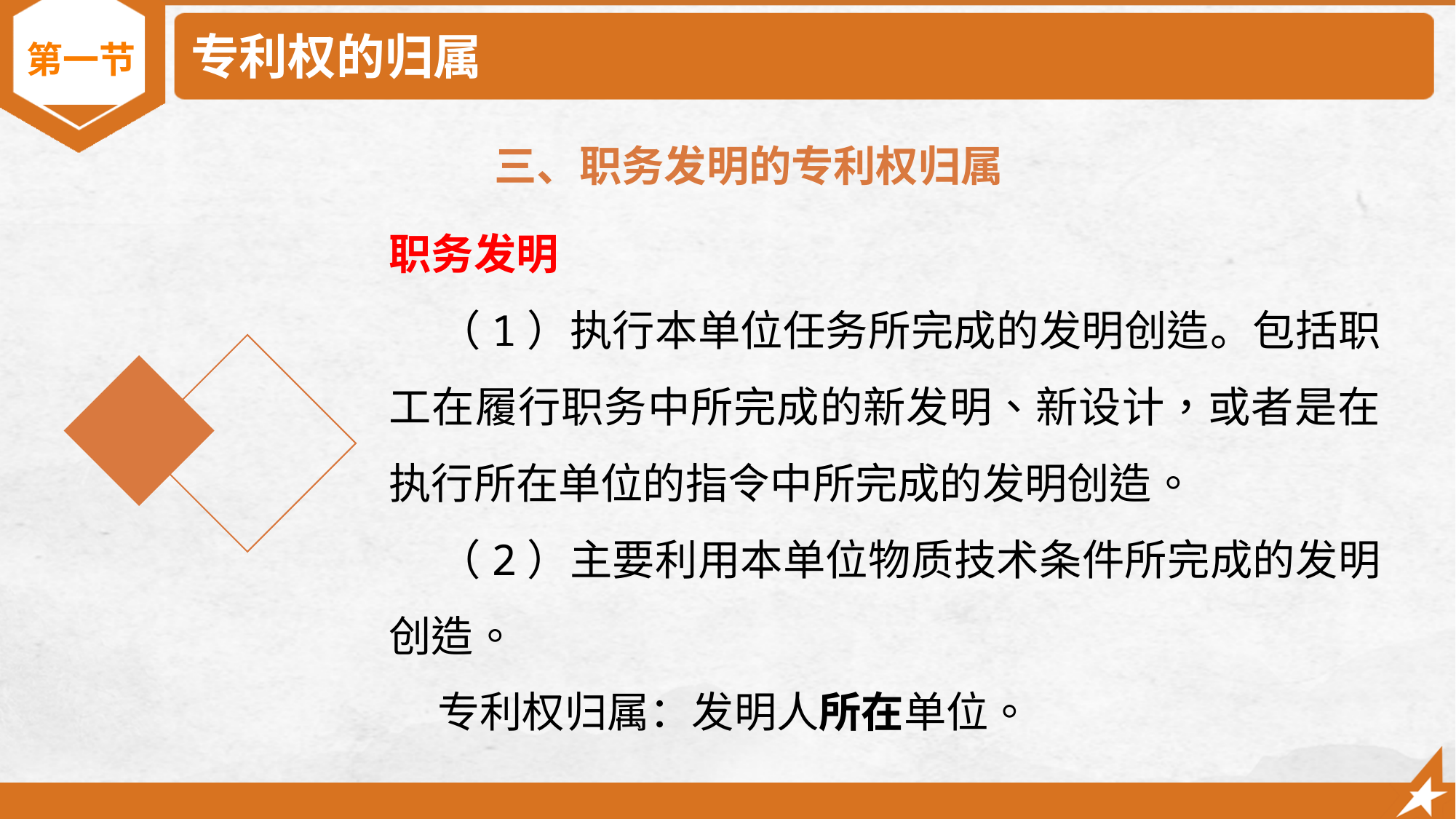

# 专利权的归属
第一节
三、职务发明的专利权归属
职务发明
    （1）执行本单位任务所完成的发明创造。包括职工在履行职务中所完成的新发明、新设计，或者是在执行所在单位的指令中所完成的发明创造。
    （2）主要利用本单位物质技术条件所完成的发明创造。
    专利权归属：发明人所在单位。